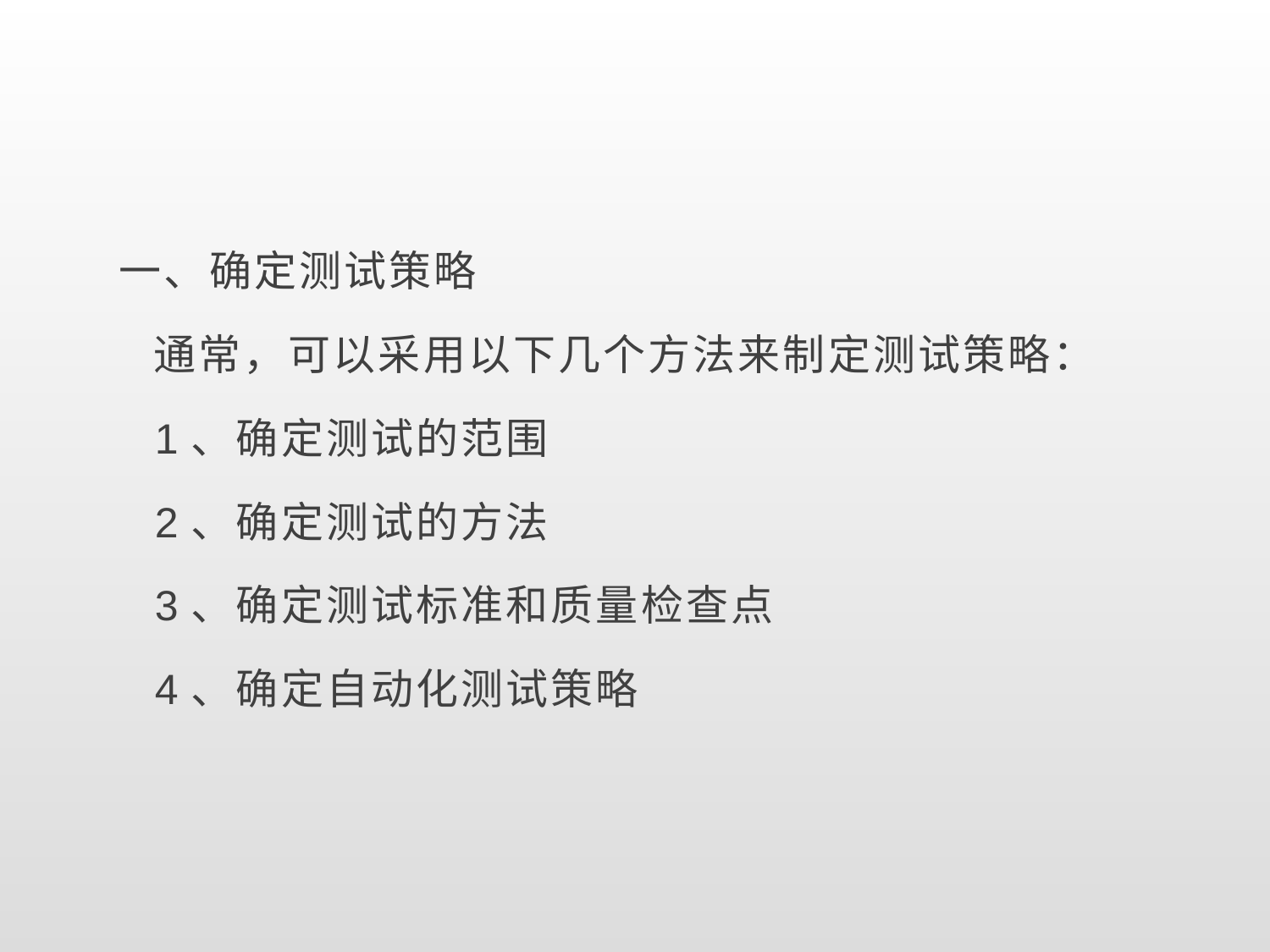

一、确定测试策略
     通常，可以采用以下几个方法来制定测试策略：
     1、确定测试的范围
     2、确定测试的方法
     3、确定测试标准和质量检查点
     4、确定自动化测试策略